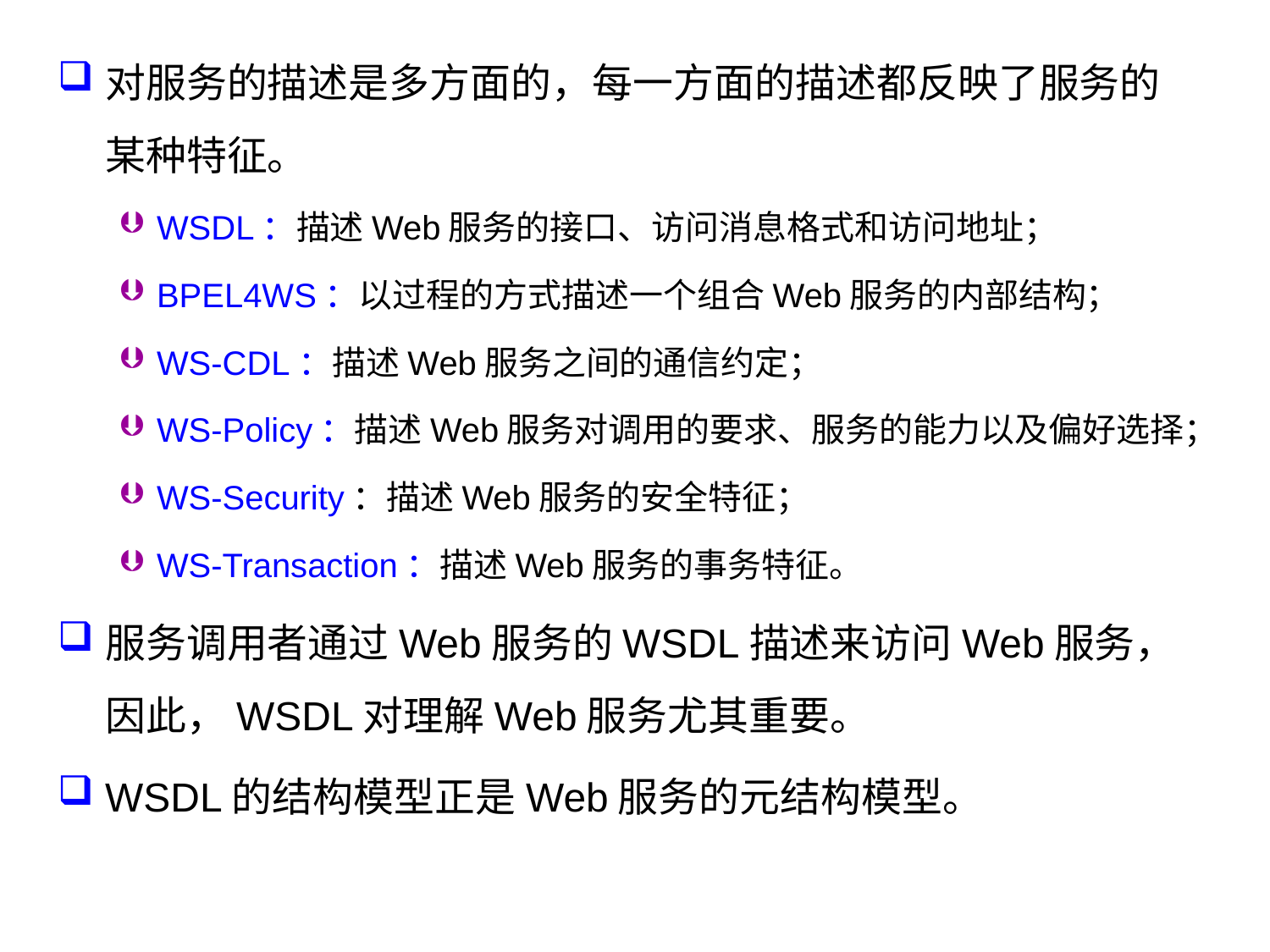

对服务的描述是多方面的，每一方面的描述都反映了服务的某种特征。
WSDL：描述Web服务的接口、访问消息格式和访问地址；
BPEL4WS：以过程的方式描述一个组合Web服务的内部结构；
WS-CDL：描述Web服务之间的通信约定；
WS-Policy：描述Web服务对调用的要求、服务的能力以及偏好选择；
WS-Security：描述Web服务的安全特征；
WS-Transaction：描述Web服务的事务特征。
服务调用者通过Web服务的WSDL描述来访问Web服务，因此，WSDL对理解Web服务尤其重要。
WSDL的结构模型正是Web服务的元结构模型。
4